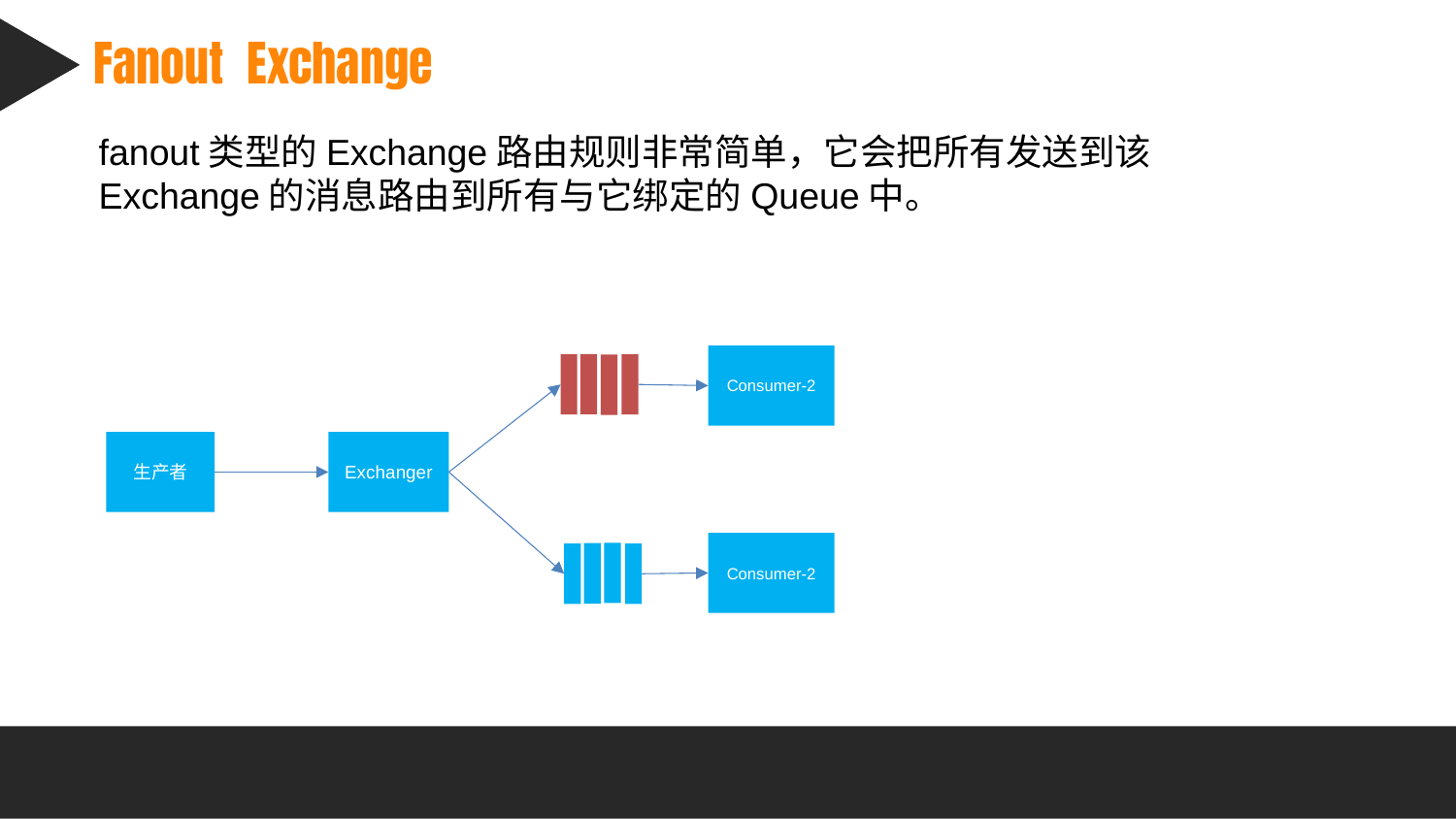

Fanout  Exchange
fanout类型的Exchange路由规则非常简单，它会把所有发送到该Exchange的消息路由到所有与它绑定的Queue中。
Consumer-2

Exchanger
生产者
Consumer-2